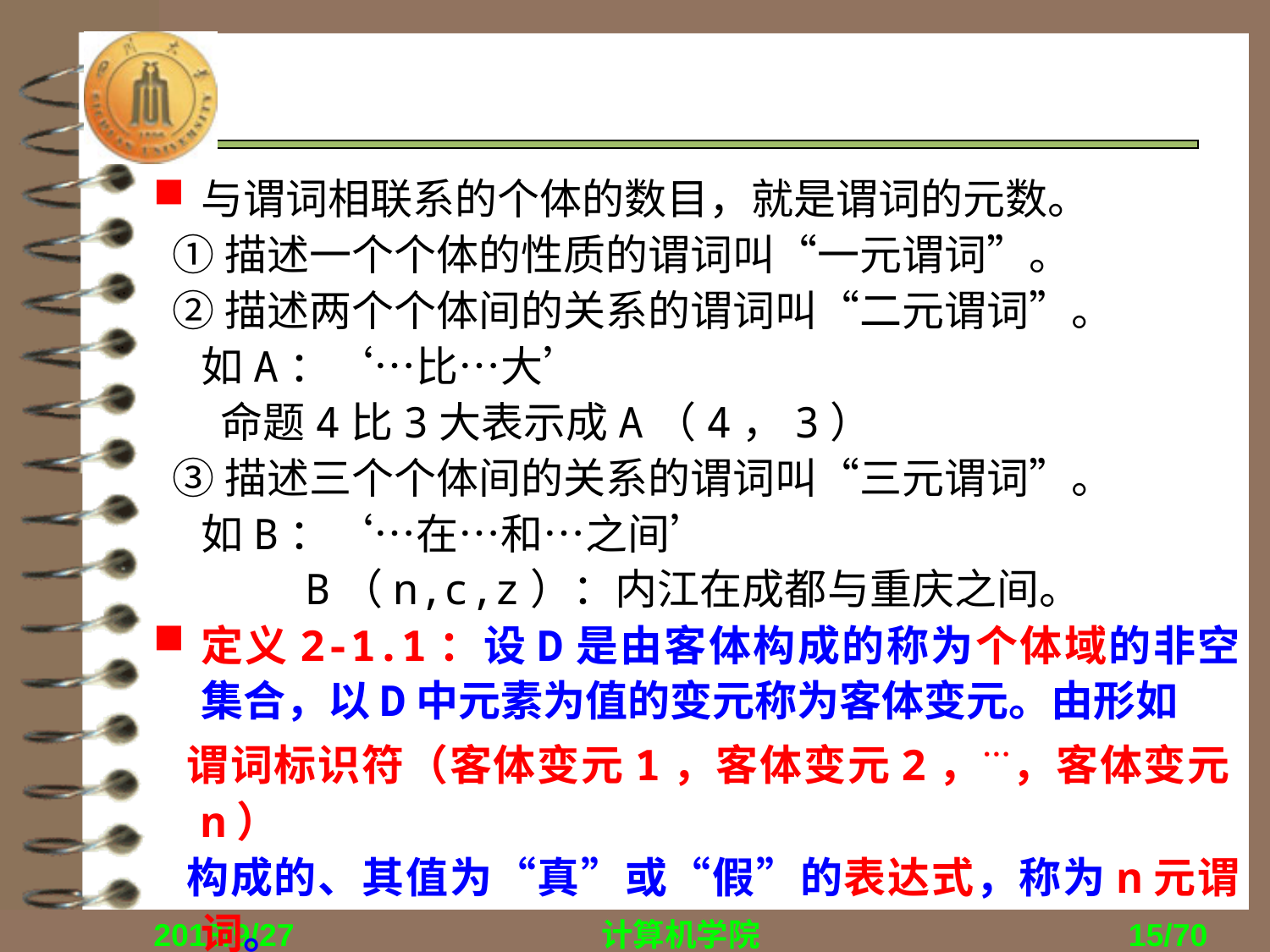

#
与谓词相联系的个体的数目，就是谓词的元数。
  ①描述一个个体的性质的谓词叫“一元谓词”。
  ②描述两个个体间的关系的谓词叫“二元谓词”。
    如A：‘…比…大’
      命题4比3大表示成A（4，3）
  ③描述三个个体间的关系的谓词叫“三元谓词”。
    如B：‘…在…和…之间’
      B（n,c,z）：内江在成都与重庆之间。
定义2-1.1：设D是由客体构成的称为个体域的非空集合，以D中元素为值的变元称为客体变元。由形如
  谓词标识符（客体变元1，客体变元2，…，客体变元n）
  构成的、其值为“真”或“假”的表达式，称为n元谓词。
  即n元谓词是描述n个个体间的关系。
2018/9/27
计算机学院
15/70